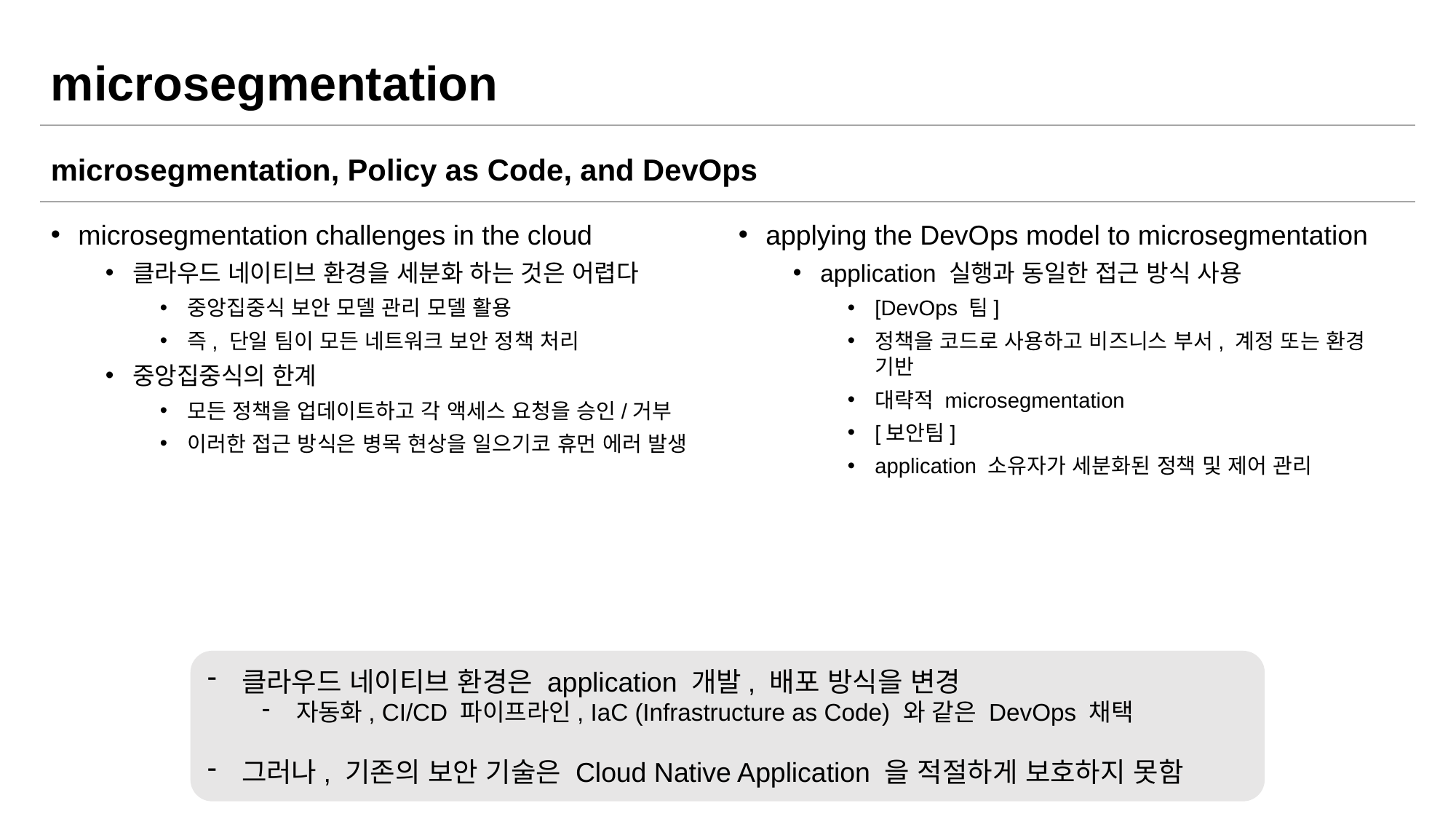

# microsegmentation
microsegmentation, Policy as Code, and DevOps
microsegmentation challenges in the cloud
클라우드 네이티브 환경을 세분화 하는 것은 어렵다
중앙집중식 보안 모델 관리 모델 활용
즉, 단일 팀이 모든 네트워크 보안 정책 처리
중앙집중식의 한계
모든 정책을 업데이트하고 각 액세스 요청을 승인/거부
이러한 접근 방식은 병목 현상을 일으기코 휴먼 에러 발생
applying the DevOps model to microsegmentation
application 실행과 동일한 접근 방식 사용
[DevOps 팀]
정책을 코드로 사용하고 비즈니스 부서, 계정 또는 환경 기반
대략적 microsegmentation
[보안팀]
application 소유자가 세분화된 정책 및 제어 관리
클라우드 네이티브 환경은 application 개발, 배포 방식을 변경
자동화, CI/CD 파이프라인, IaC (Infrastructure as Code) 와 같은 DevOps 채택

그러나, 기존의 보안 기술은 Cloud Native Application 을 적절하게 보호하지 못함